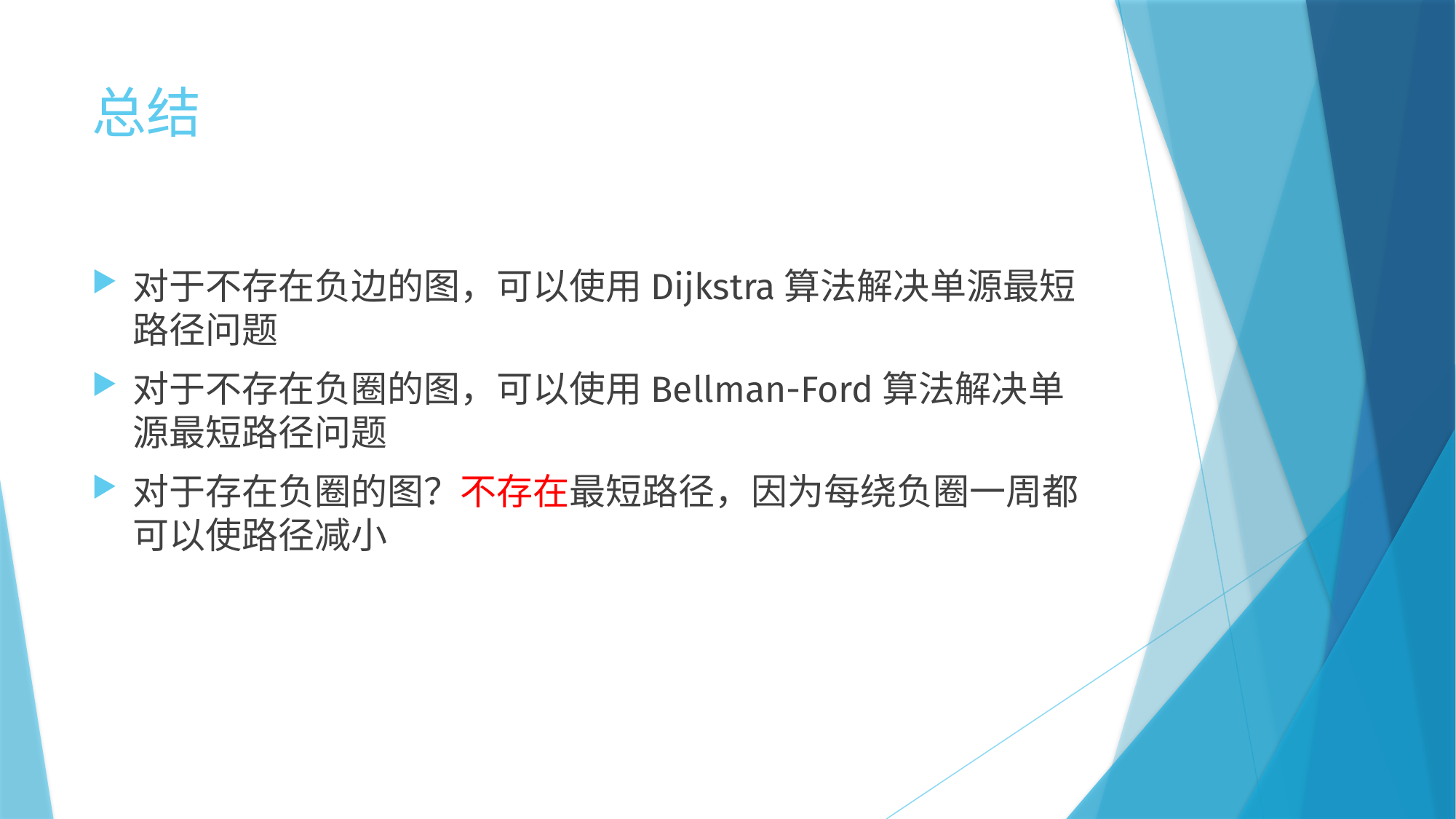

# 总结
对于不存在负边的图，可以使用Dijkstra算法解决单源最短路径问题
对于不存在负圈的图，可以使用Bellman-Ford算法解决单源最短路径问题
对于存在负圈的图？不存在最短路径，因为每绕负圈一周都可以使路径减小